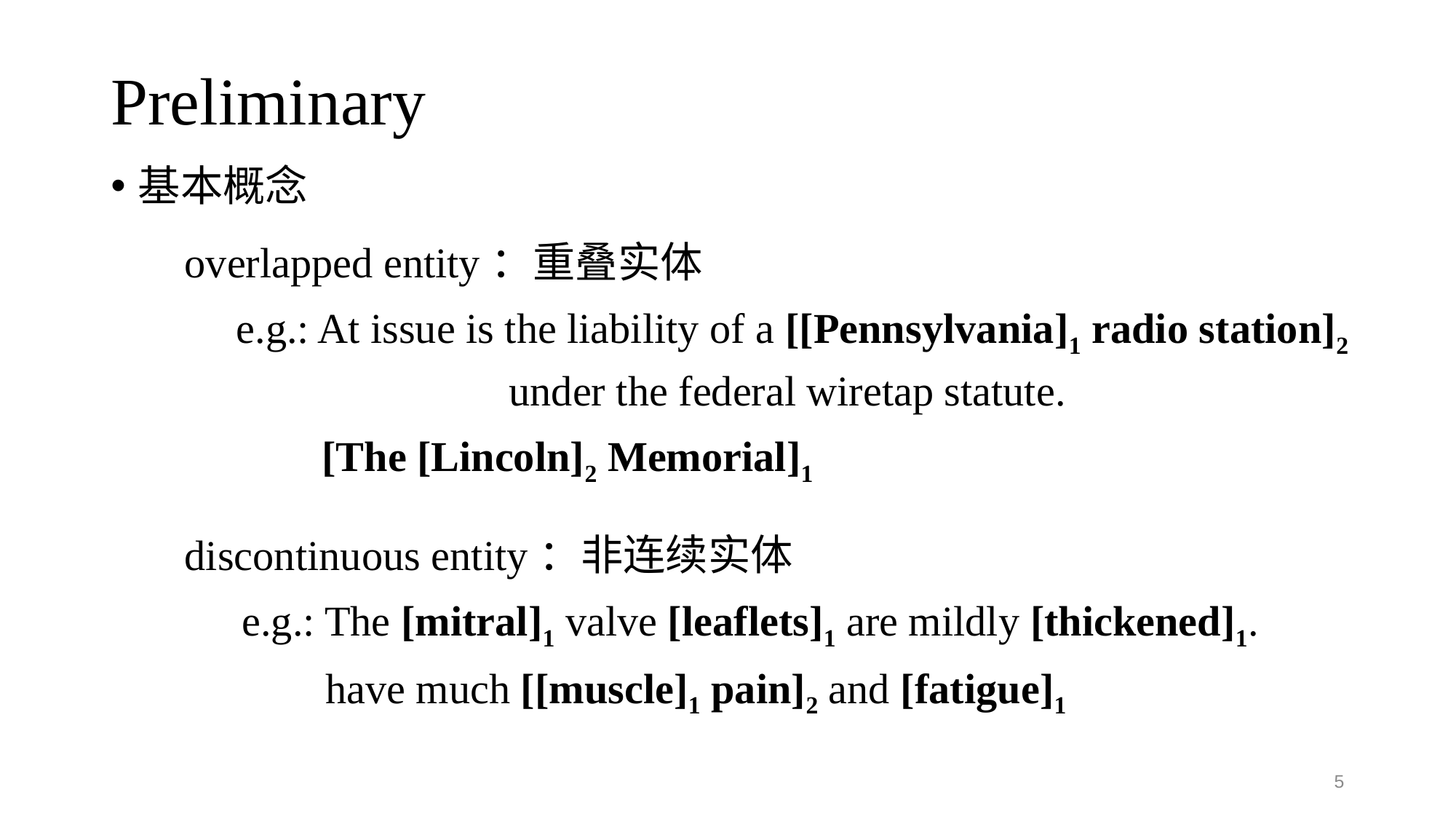

# Preliminary
基本概念

overlapped entity：重叠实体
  e.g.: At issue is the liability of a [[Pennsylvania]1 radio station]2
under the federal wiretap statute.
             [The [Lincoln]2 Memorial]1

discontinuous entity：非连续实体
e.g.: The [mitral]1 valve [leaflets]1 are mildly [thickened]1.
	   have much [[muscle]1 pain]2 and [fatigue]1
5